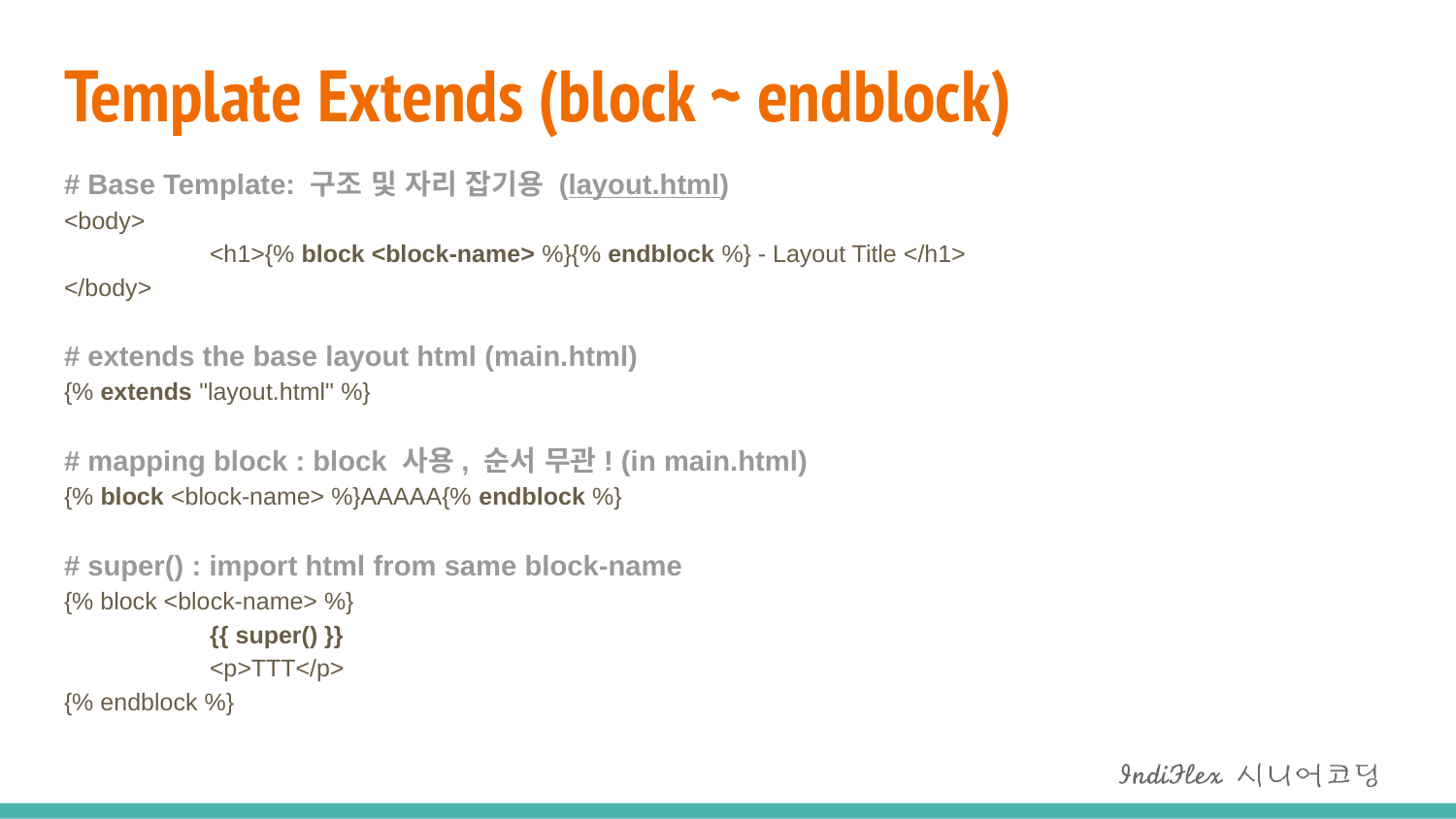

# Template Extends (block ~ endblock)
# Base Template: 구조 및 자리 잡기용 (layout.html) <body> <h1>{% block <block-name> %}{% endblock %} - Layout Title </h1> </body>
# extends the base layout html (main.html) {% extends "layout.html" %}
# mapping block : block 사용, 순서 무관! (in main.html) {% block <block-name> %}AAAAA{% endblock %}
# super() : import html from same block-name {% block <block-name> %} {{ super() }} <p>TTT</p> {% endblock %}